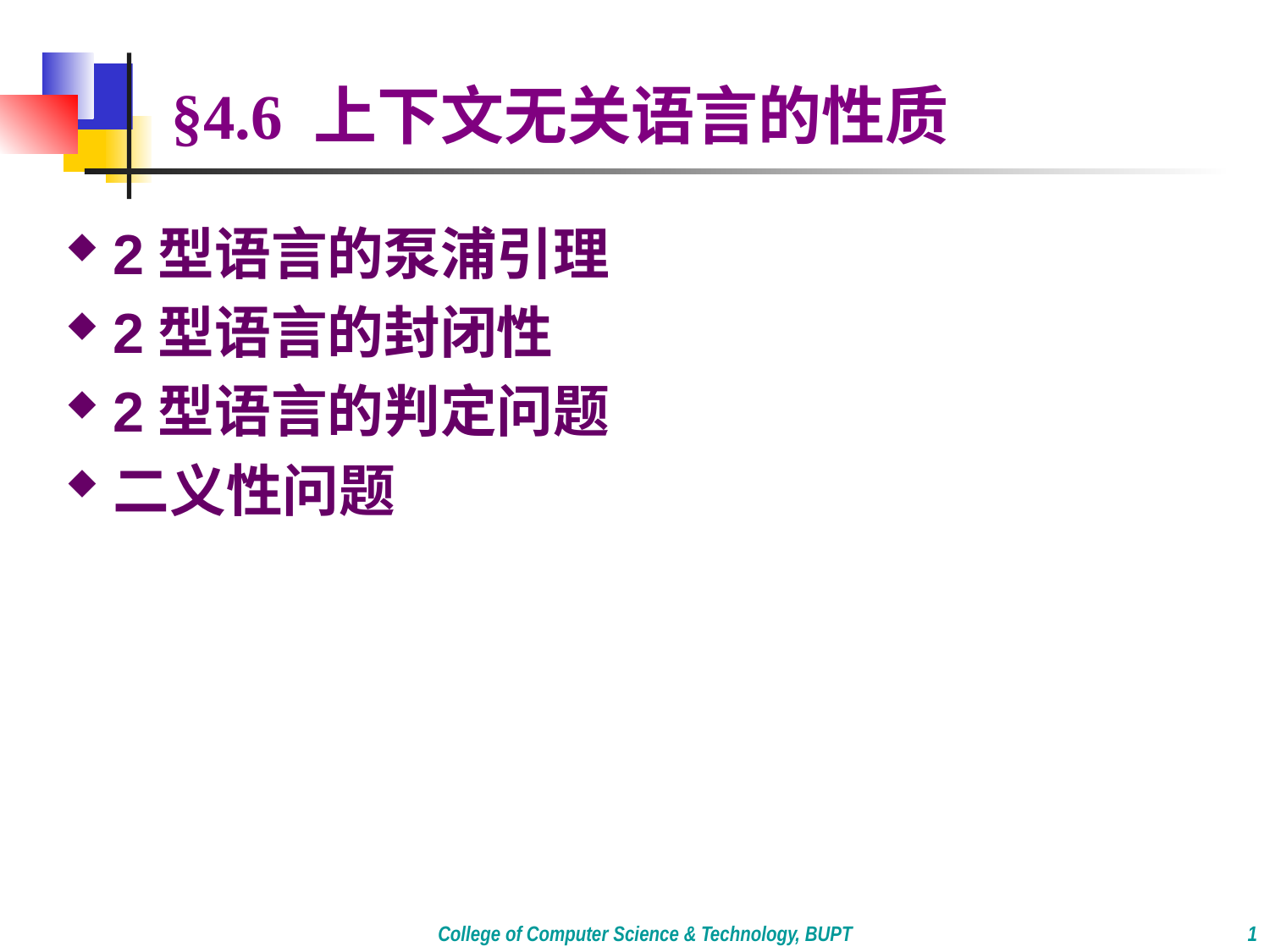

# §4.6 上下文无关语言的性质
2型语言的泵浦引理
2型语言的封闭性
2型语言的判定问题
二义性问题
College of Computer Science & Technology, BUPT
1